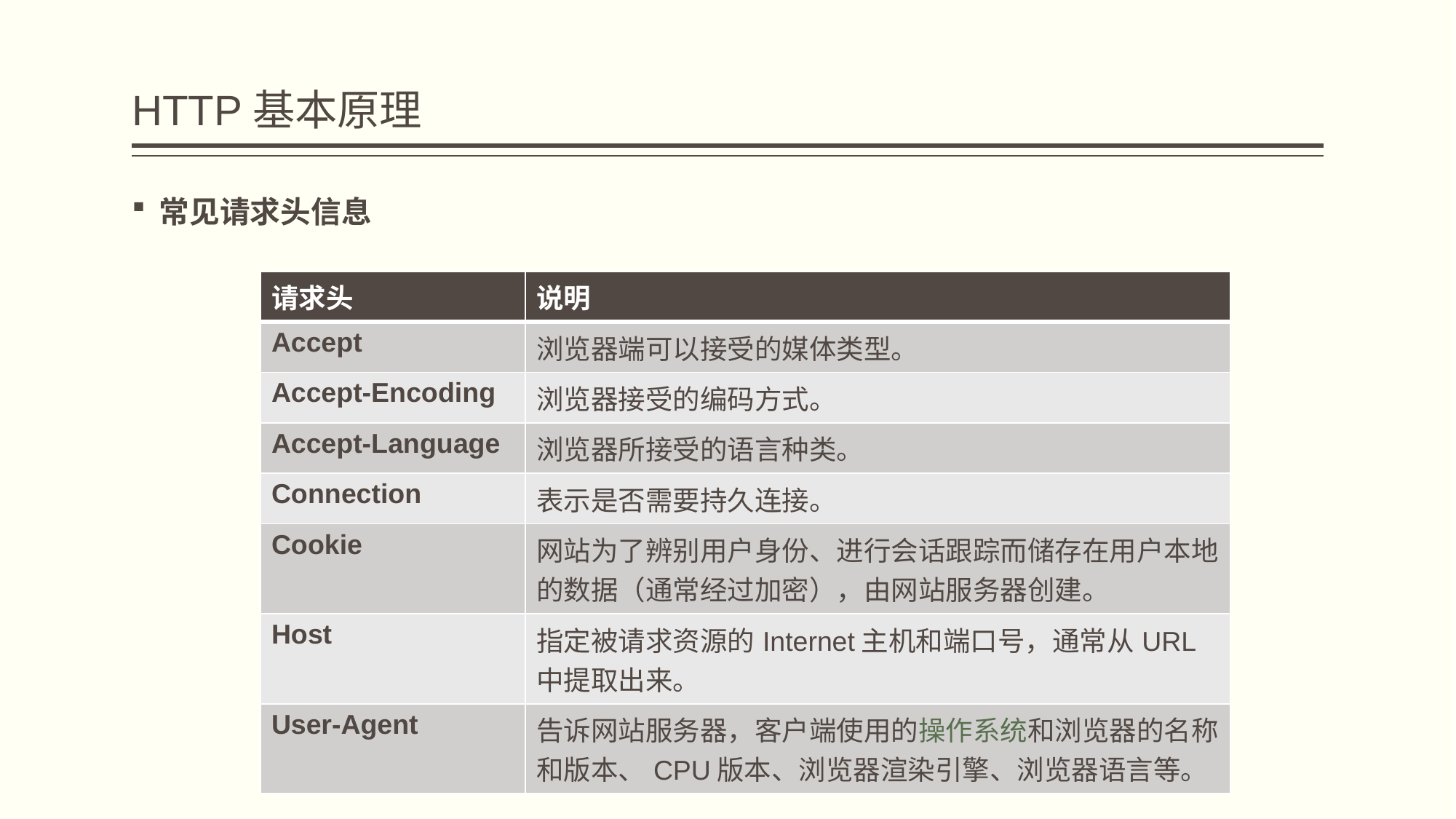

# HTTP基本原理
常见请求头信息
| 请求头 | 说明 |
| --- | --- |
| Accept | 浏览器端可以接受的媒体类型。 |
| Accept-Encoding | 浏览器接受的编码方式。 |
| Accept-Language | 浏览器所接受的语言种类。 |
| Connection | 表示是否需要持久连接。 |
| Cookie | 网站为了辨别用户身份、进行会话跟踪而储存在用户本地的数据（通常经过加密），由网站服务器创建。 |
| Host | 指定被请求资源的Internet主机和端口号，通常从URL中提取出来。 |
| User-Agent | 告诉网站服务器，客户端使用的操作系统和浏览器的名称和版本、CPU版本、浏览器渲染引擎、浏览器语言等。 |